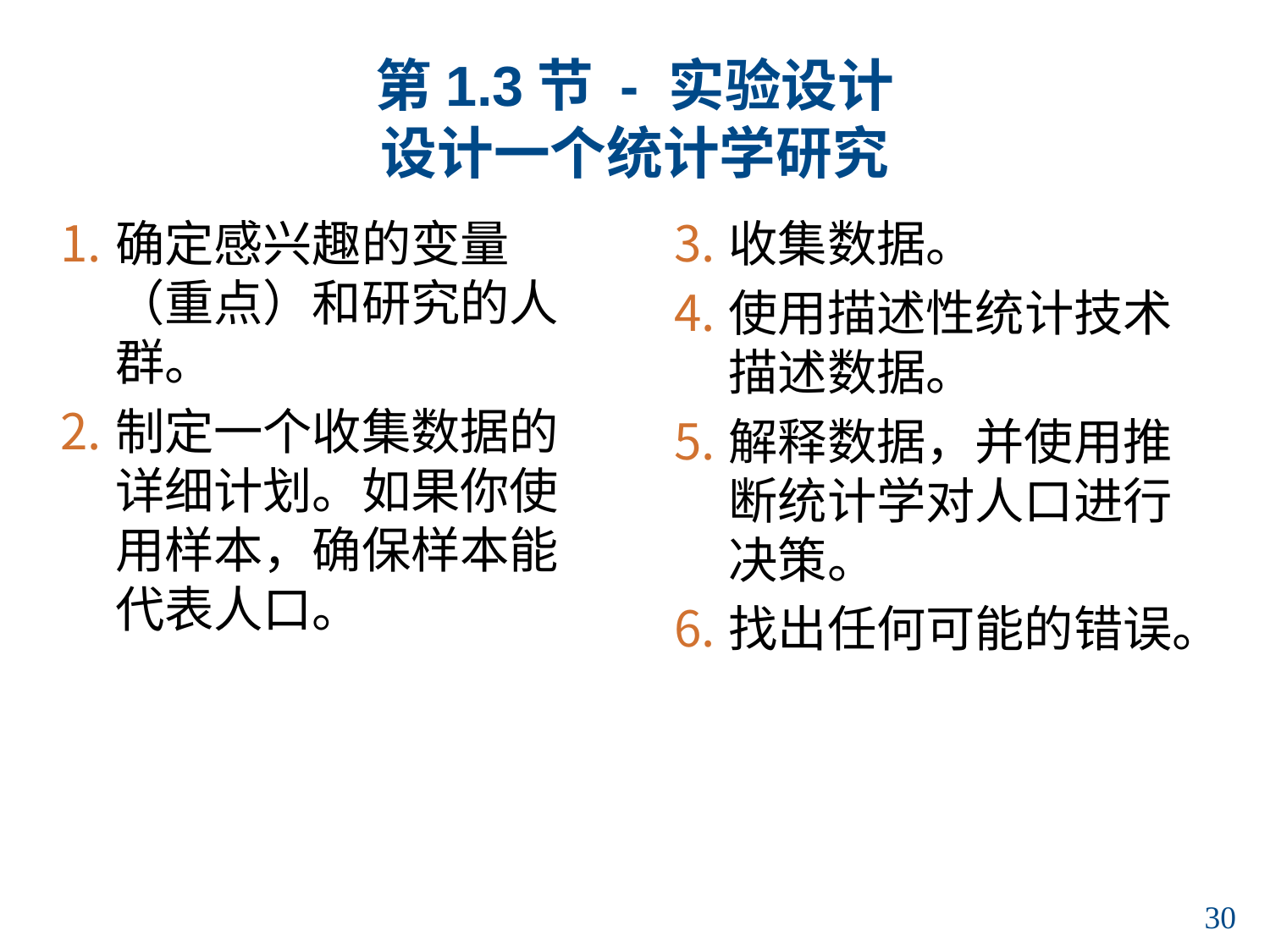

# 第1.3节 - 实验设计 设计一个统计学研究
确定感兴趣的变量（重点）和研究的人群。
制定一个收集数据的详细计划。如果你使用样本，确保样本能代表人口。
收集数据。
使用描述性统计技术描述数据。
解释数据，并使用推断统计学对人口进行决策。
找出任何可能的错误。
30